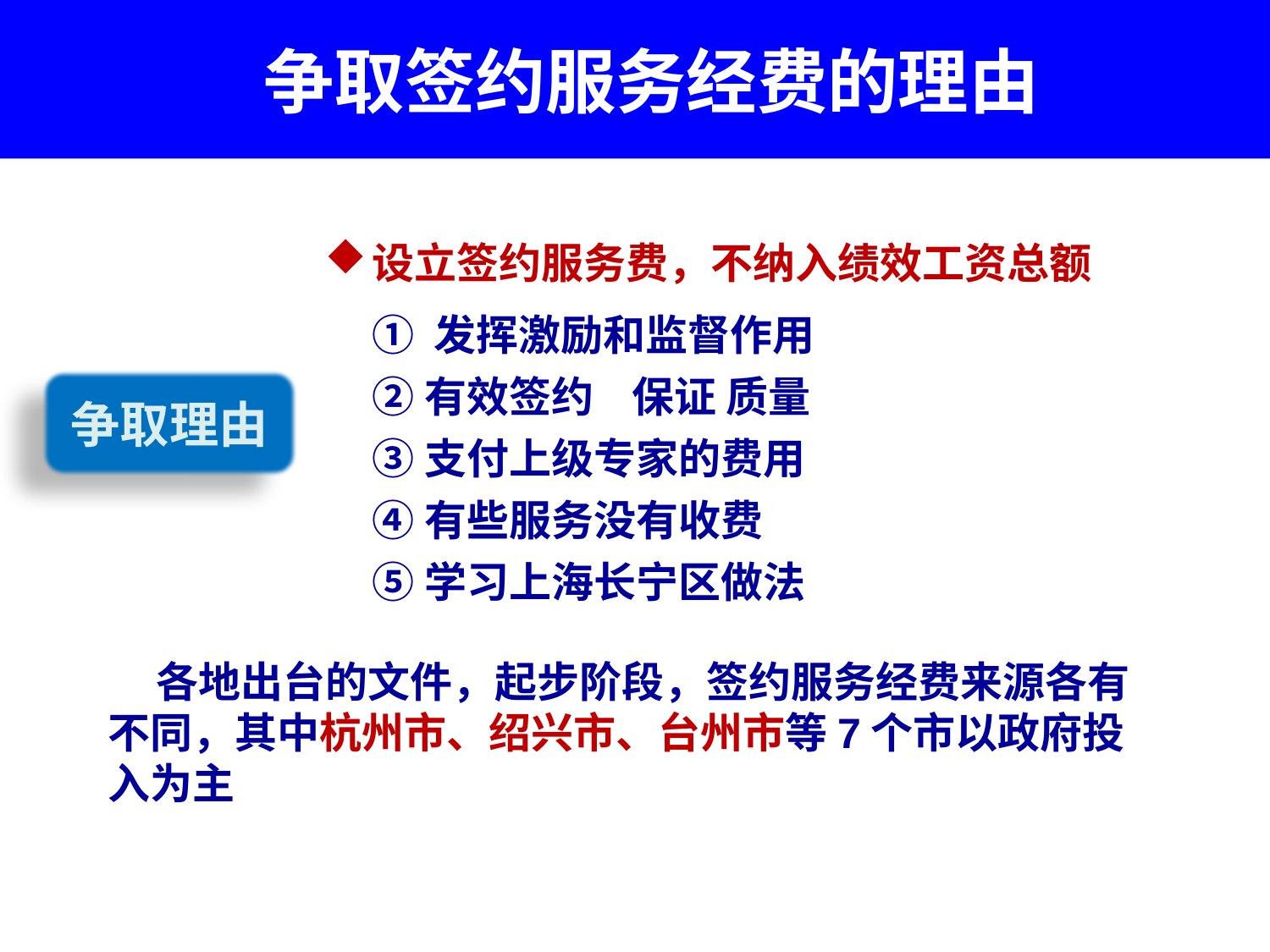

争取签约服务经费的理由
设立签约服务费，不纳入绩效工资总额
     ① 发挥激励和监督作用
     ②有效签约    保证 质量
     ③支付上级专家的费用
     ④有些服务没有收费
     ⑤学习上海长宁区做法
争取理由
    各地出台的文件，起步阶段，签约服务经费来源各有不同，其中杭州市、绍兴市、台州市等7个市以政府投入为主